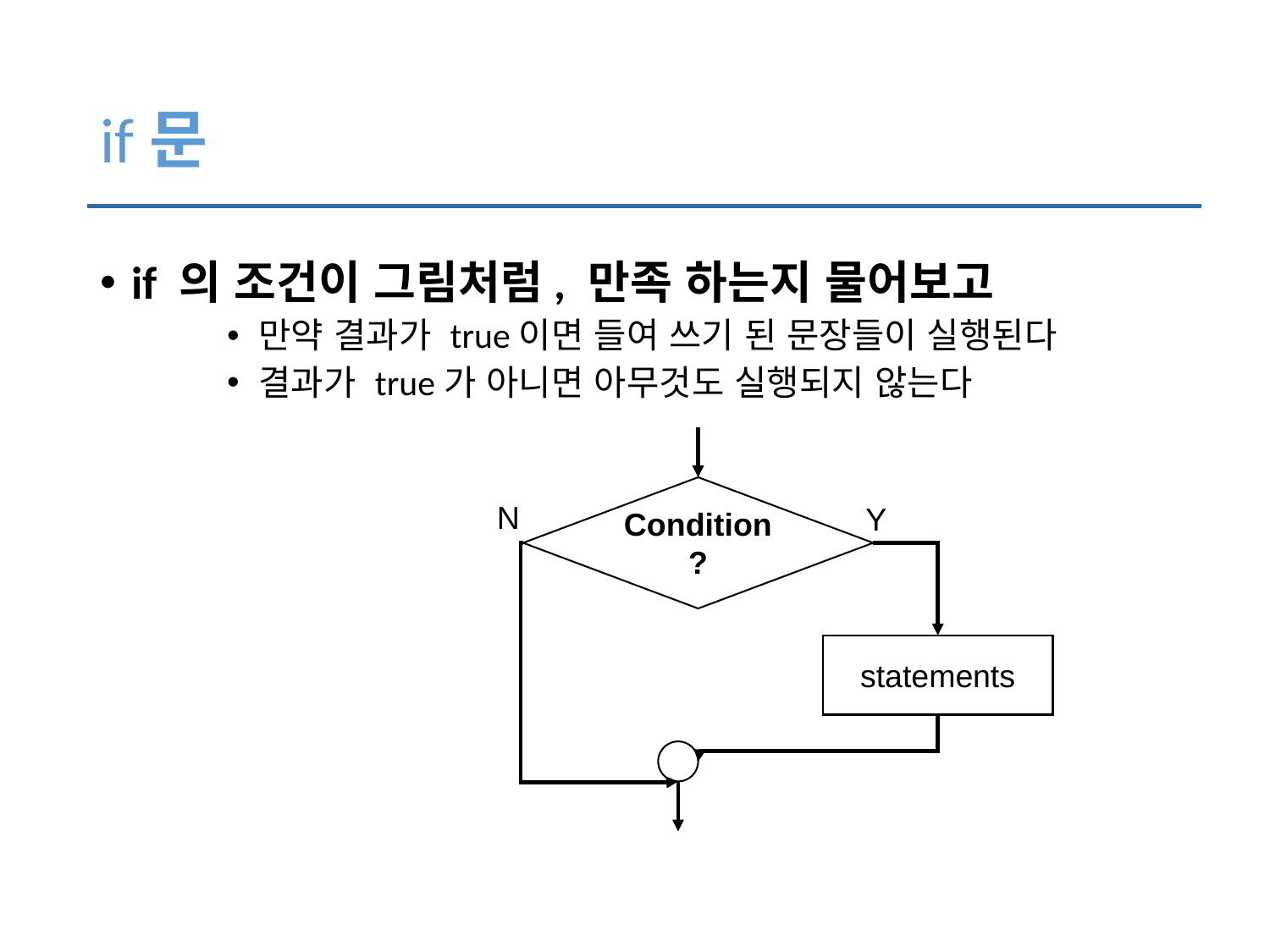

# if문
if 의 조건이 그림처럼, 만족 하는지 물어보고
만약 결과가 true이면 들여 쓰기 된 문장들이 실행된다
결과가 true가 아니면 아무것도 실행되지 않는다
Condition?
N
Y
statements